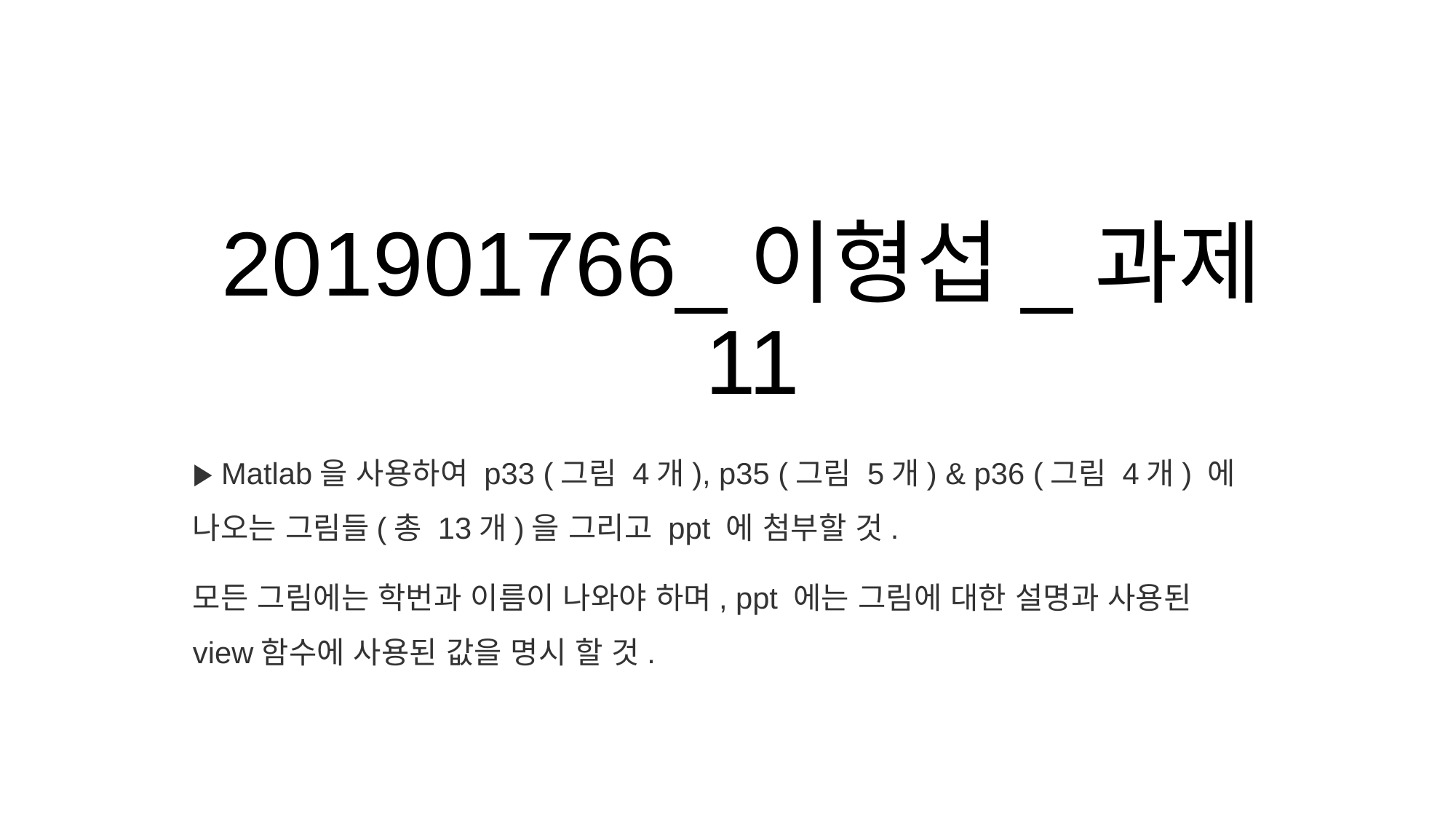

# 201901766_이형섭_과제11
▶ Matlab을 사용하여 p33 (그림 4개), p35 (그림 5개) & p36 (그림 4개) 에 나오는 그림들(총 13개)을 그리고 ppt 에 첨부할 것.
모든 그림에는 학번과 이름이 나와야 하며, ppt 에는 그림에 대한 설명과 사용된 view함수에 사용된 값을 명시 할 것.